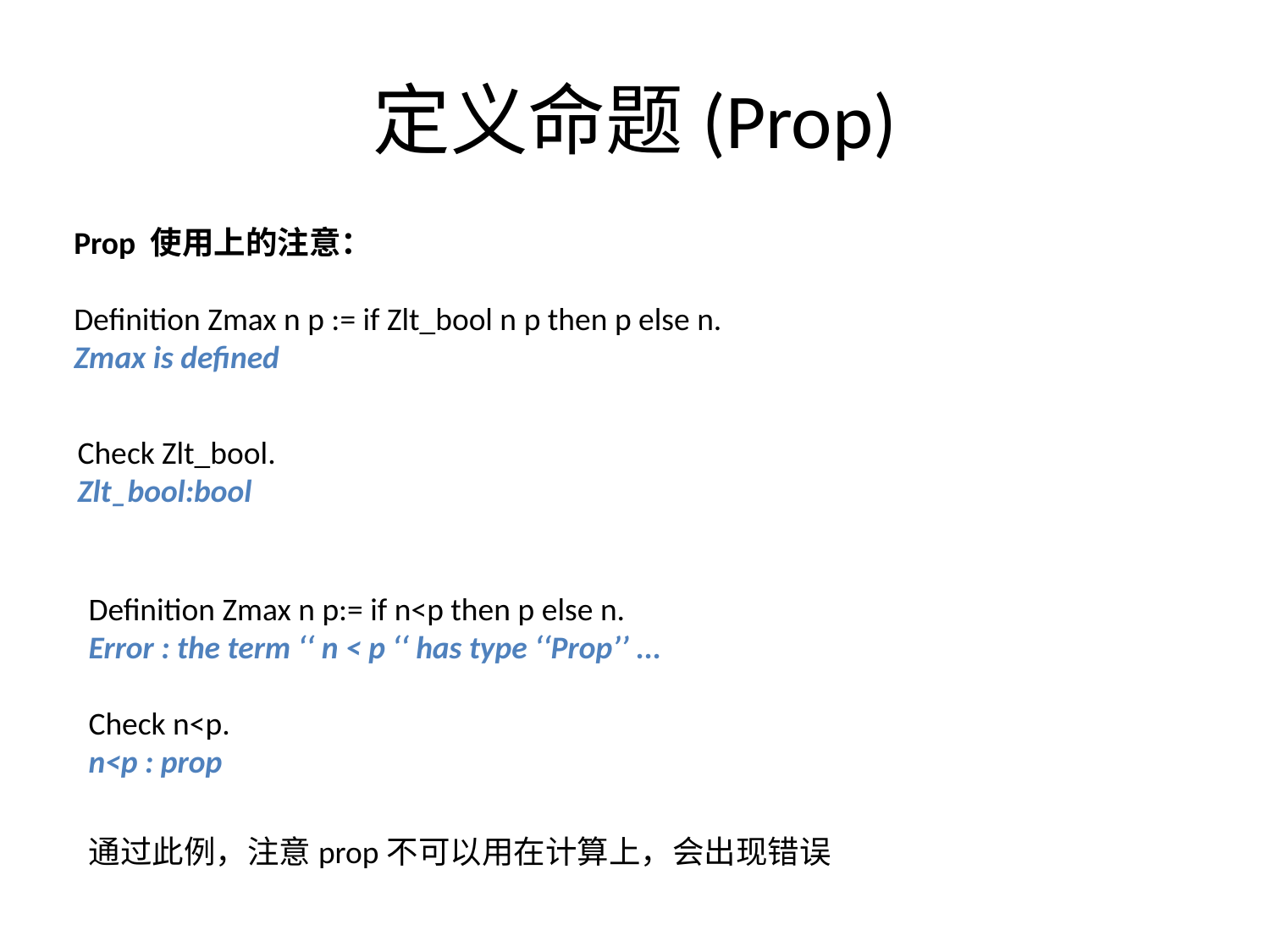

# 定义命题(Prop)
Prop 使用上的注意：

Definition Zmax n p := if Zlt_bool n p then p else n.
Zmax is defined
Check Zlt_bool.
Zlt_bool:bool
Definition Zmax n p:= if n<p then p else n.
Error : the term ‘‘ n < p ‘‘ has type ‘‘Prop’’ ...

Check n<p.
n<p : prop
通过此例，注意prop不可以用在计算上，会出现错误